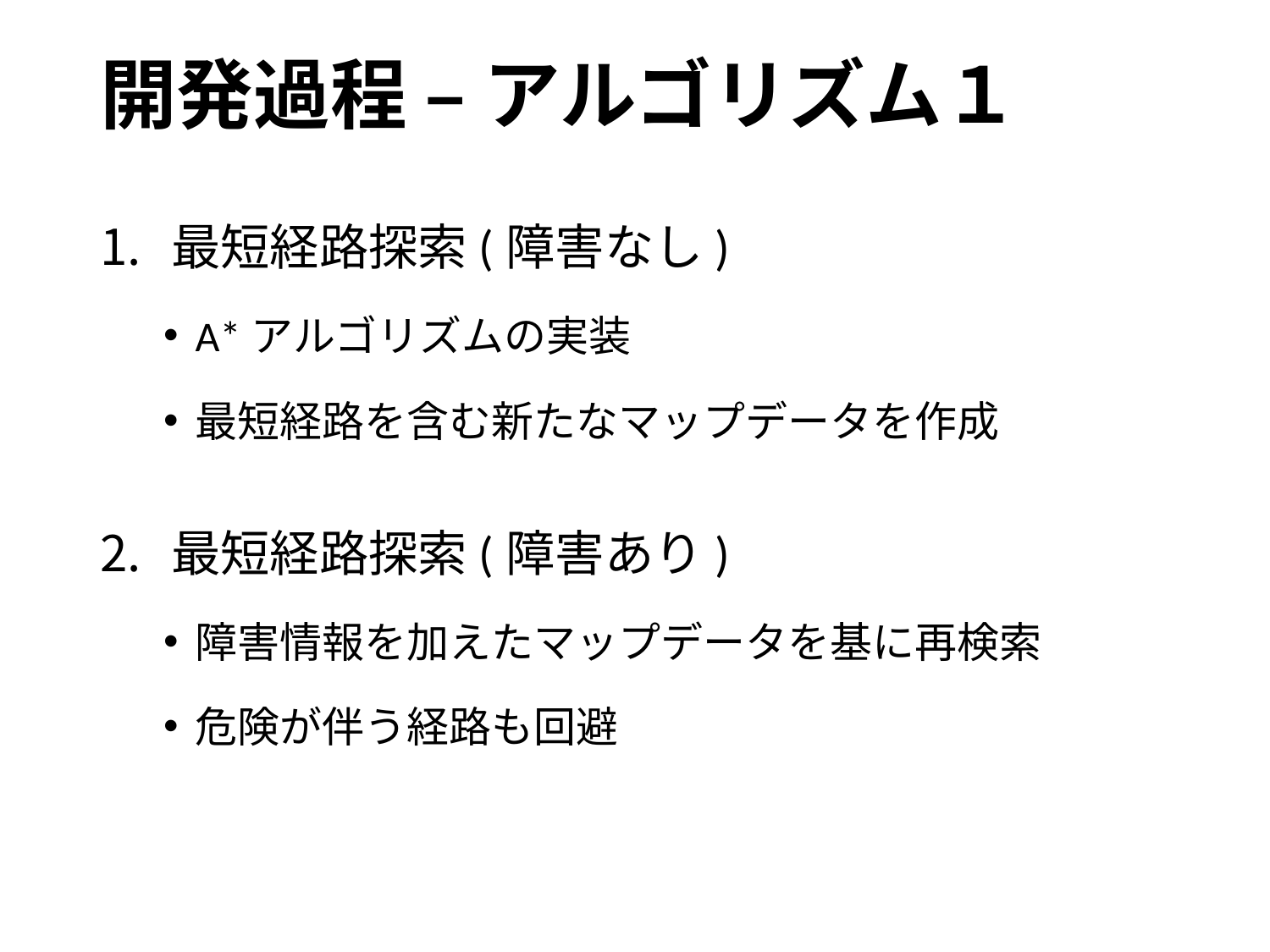

# 開発過程 – アルゴリズム１
最短経路探索(障害なし)
A*アルゴリズムの実装
最短経路を含む新たなマップデータを作成
最短経路探索(障害あり)
障害情報を加えたマップデータを基に再検索
危険が伴う経路も回避